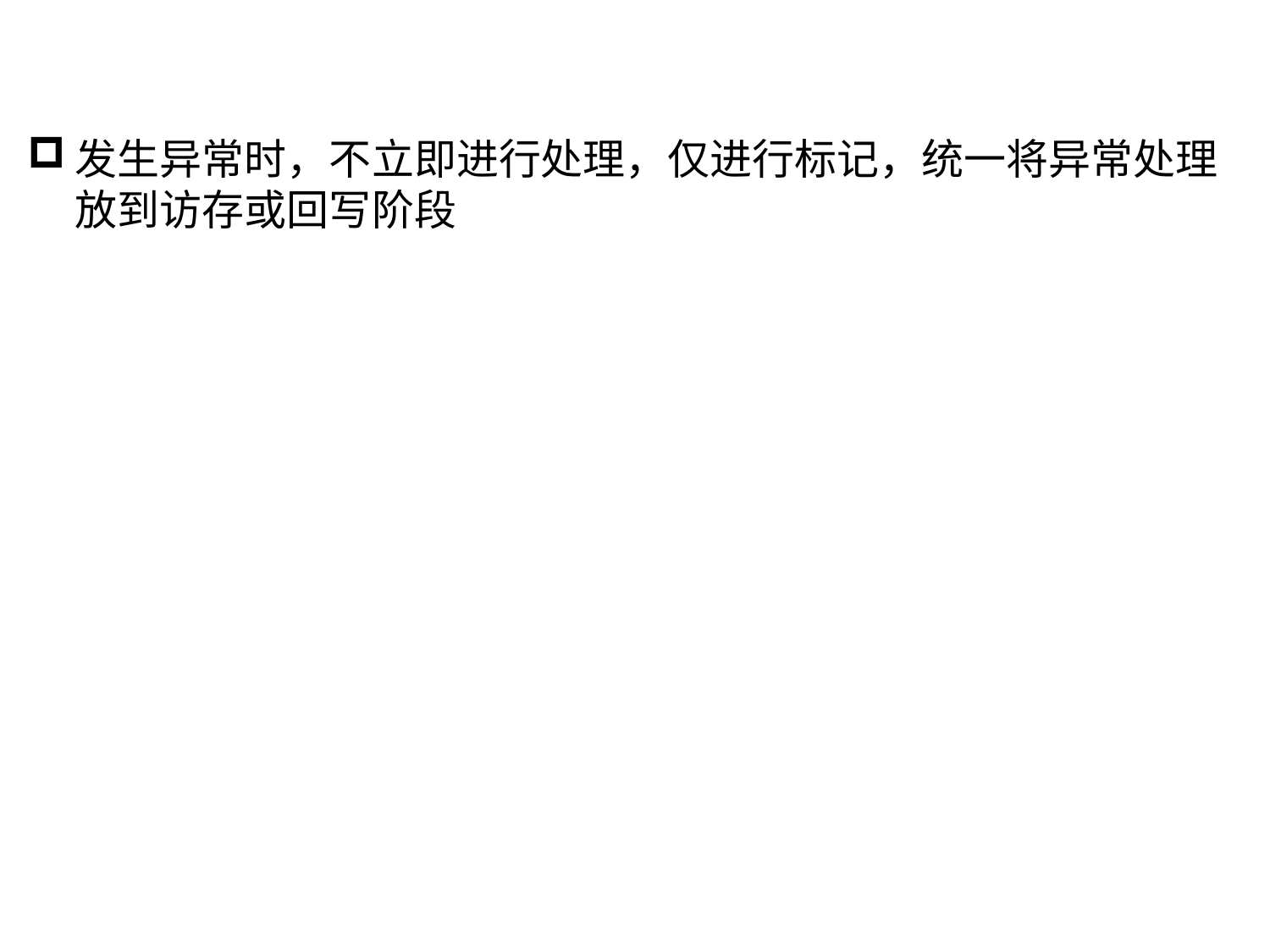

#
发生异常时，不立即进行处理，仅进行标记，统一将异常处理放到访存或回写阶段